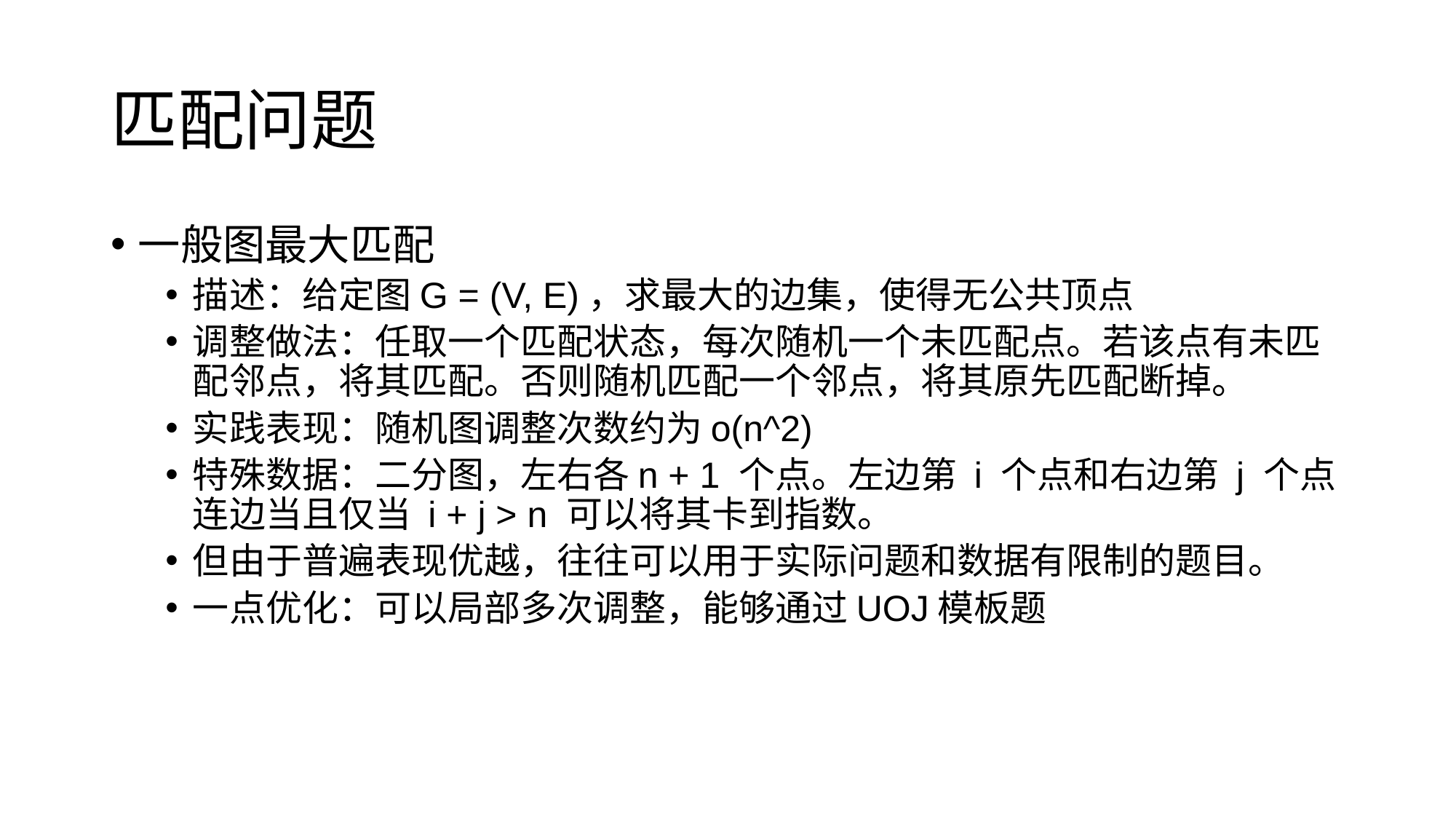

# 匹配问题
一般图最大匹配
描述：给定图G = (V, E)，求最大的边集，使得无公共顶点
调整做法：任取一个匹配状态，每次随机一个未匹配点。若该点有未匹配邻点，将其匹配。否则随机匹配一个邻点，将其原先匹配断掉。
实践表现：随机图调整次数约为o(n^2)
特殊数据：二分图，左右各n + 1 个点。左边第 i 个点和右边第 j 个点连边当且仅当 i + j > n 可以将其卡到指数。
但由于普遍表现优越，往往可以用于实际问题和数据有限制的题目。
一点优化：可以局部多次调整，能够通过UOJ模板题